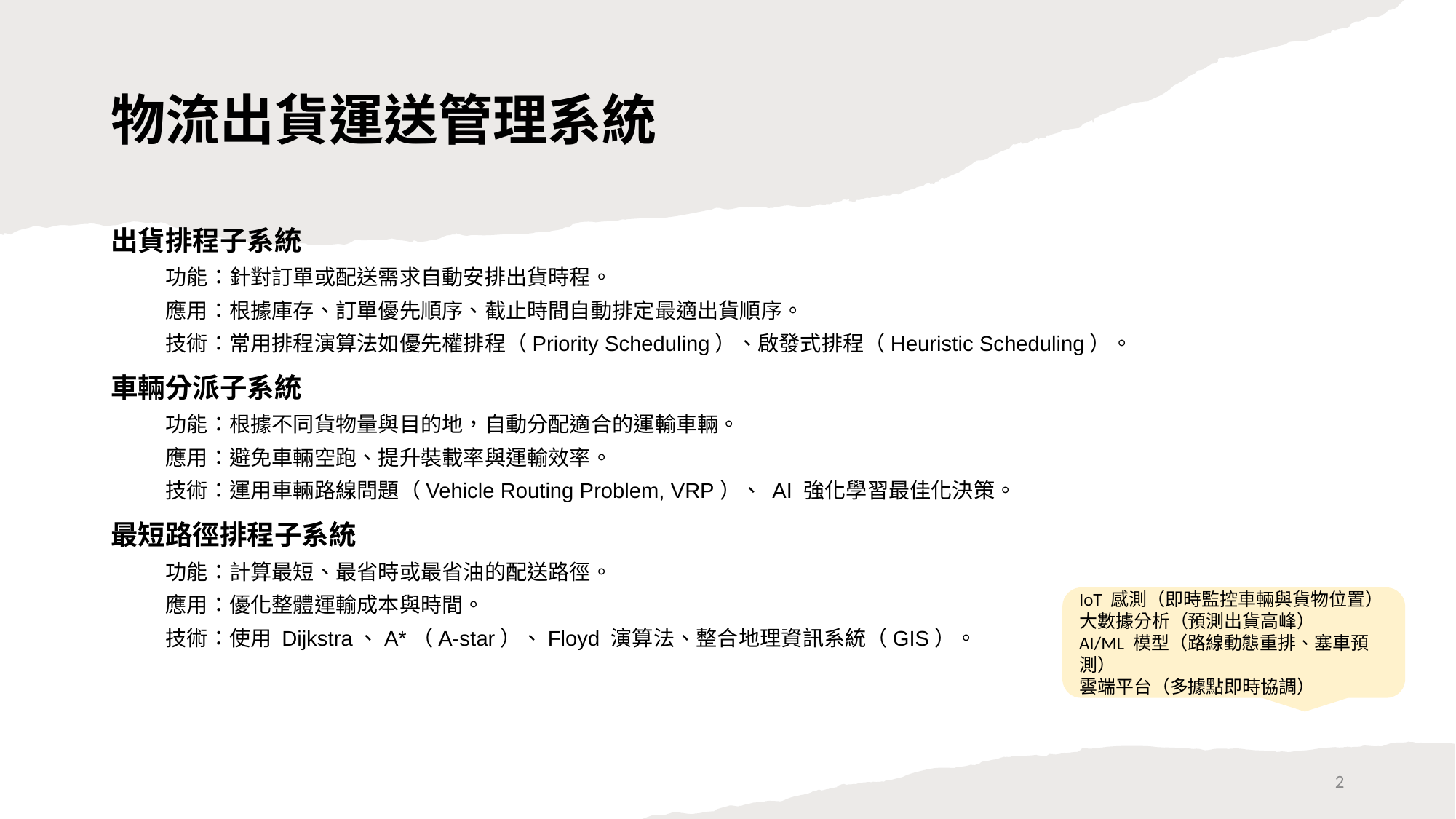

# 物流出貨運送管理系統
出貨排程子系統
功能：針對訂單或配送需求自動安排出貨時程。
應用：根據庫存、訂單優先順序、截止時間自動排定最適出貨順序。
技術：常用排程演算法如優先權排程（Priority Scheduling）、啟發式排程（Heuristic Scheduling）。
車輛分派子系統
功能：根據不同貨物量與目的地，自動分配適合的運輸車輛。
應用：避免車輛空跑、提升裝載率與運輸效率。
技術：運用車輛路線問題（Vehicle Routing Problem, VRP）、 AI 強化學習最佳化決策。
最短路徑排程子系統
功能：計算最短、最省時或最省油的配送路徑。
應用：優化整體運輸成本與時間。
技術：使用 Dijkstra、A*（A-star）、Floyd 演算法、整合地理資訊系統（GIS）。
IoT 感測（即時監控車輛與貨物位置）
大數據分析（預測出貨高峰）
AI/ML 模型（路線動態重排、塞車預測）
雲端平台（多據點即時協調）

2